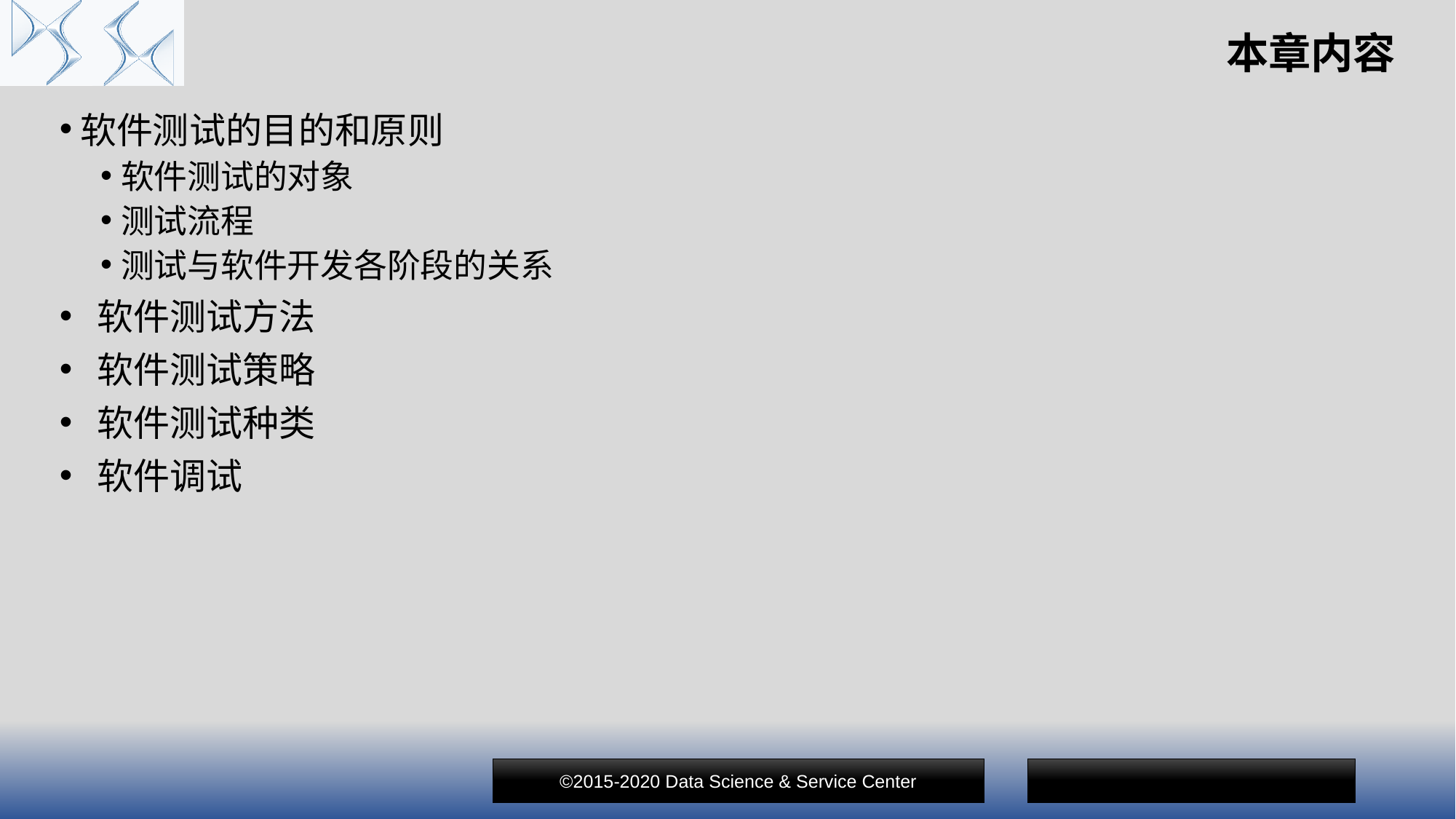

# 本章内容
软件测试的目的和原则
软件测试的对象
测试流程
测试与软件开发各阶段的关系
 软件测试方法
 软件测试策略
 软件测试种类
 软件调试

©2015-2020 Data Science & Service Center
2